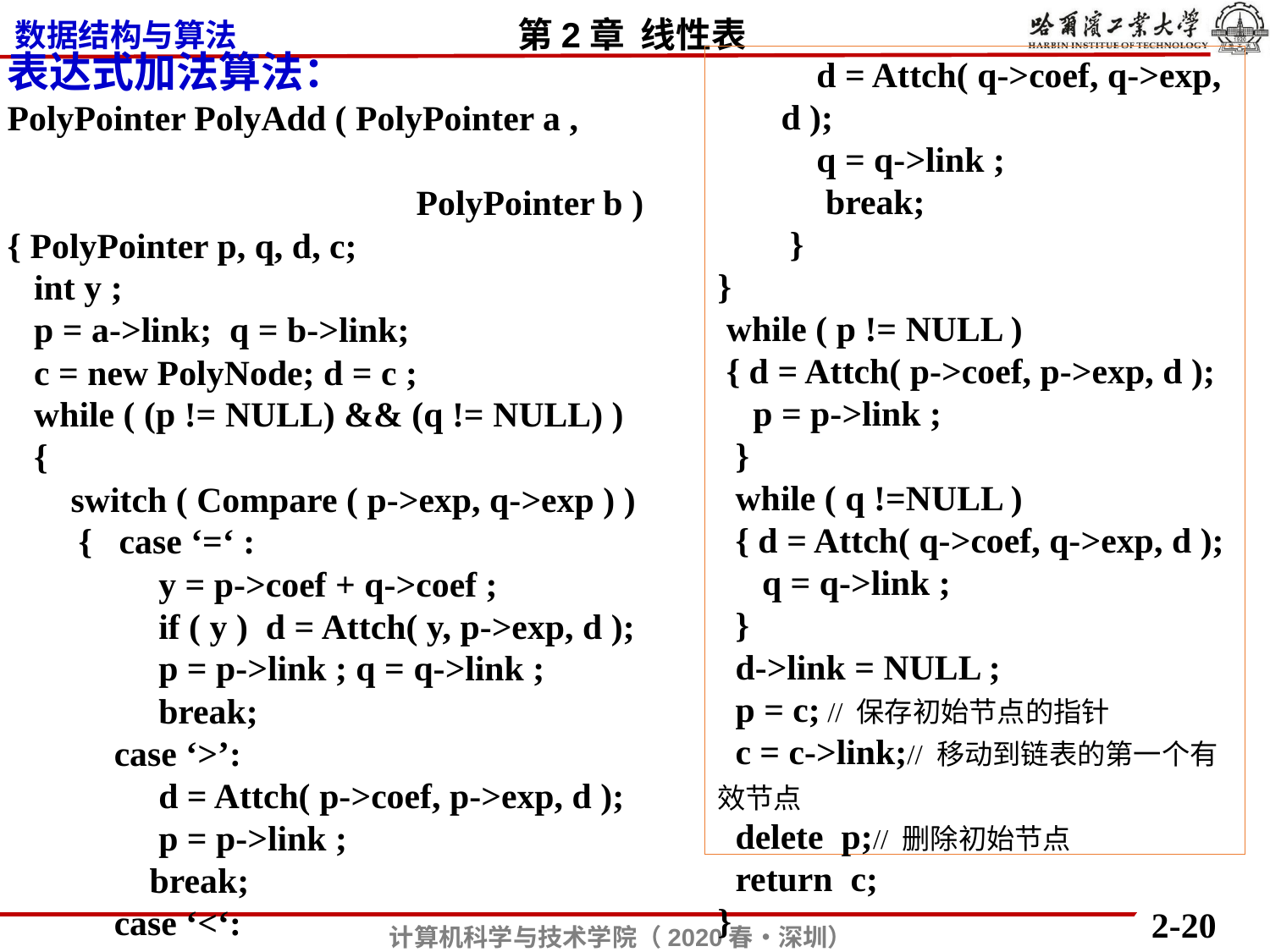

d = Attch( q->coef, q->exp, d );
    q = q->link ;
     break;
 }
}
 while ( p != NULL )
 { d = Attch( p->coef, p->exp, d );
    p = p->link ;
  }
  while ( q !=NULL )
  { d = Attch( q->coef, q->exp, d );
     q = q->link ;
  }
  d->link = NULL ;
  p = c; // 保存初始节点的指针
  c = c->link;// 移动到链表的第一个有效节点
  delete  p;// 删除初始节点
  return  c;
}
表达式加法算法：
PolyPointer PolyAdd ( PolyPointer a ,
                                              PolyPointer b )
{ PolyPointer p, q, d, c;
   int y ;
   p = a->link;  q = b->link;
   c = new PolyNode; d = c ;
   while ( (p != NULL) && (q != NULL) )
   {
switch ( Compare ( p->exp, q->exp ) )
        {   case ‘=‘ :
                 y = p->coef + q->coef ;
                 if ( y )  d = Attch( y, p->exp, d );
                 p = p->link ; q = q->link ;
                 break;
            case ‘>’:
                 d = Attch( p->coef, p->exp, d );
                 p = p->link ;
                break;
            case ‘<‘: